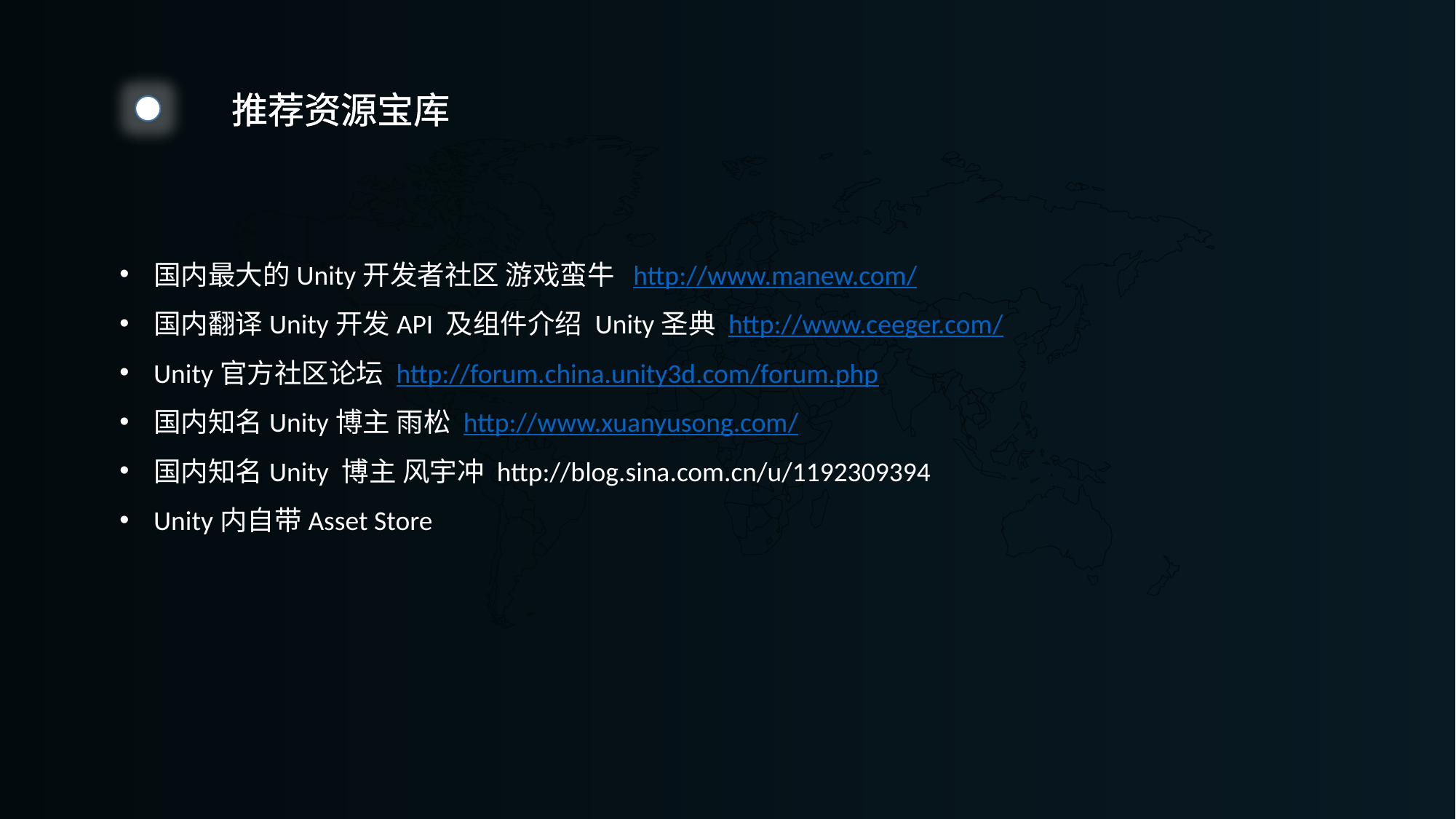

推荐资源宝库

国内最大的Unity开发者社区 游戏蛮牛  http://www.manew.com/
国内翻译Unity开发API 及组件介绍 Unity圣典 http://www.ceeger.com/
Unity官方社区论坛 http://forum.china.unity3d.com/forum.php
国内知名Unity博主 雨松 http://www.xuanyusong.com/
国内知名Unity 博主 风宇冲 http://blog.sina.com.cn/u/1192309394
Unity内自带Asset Store